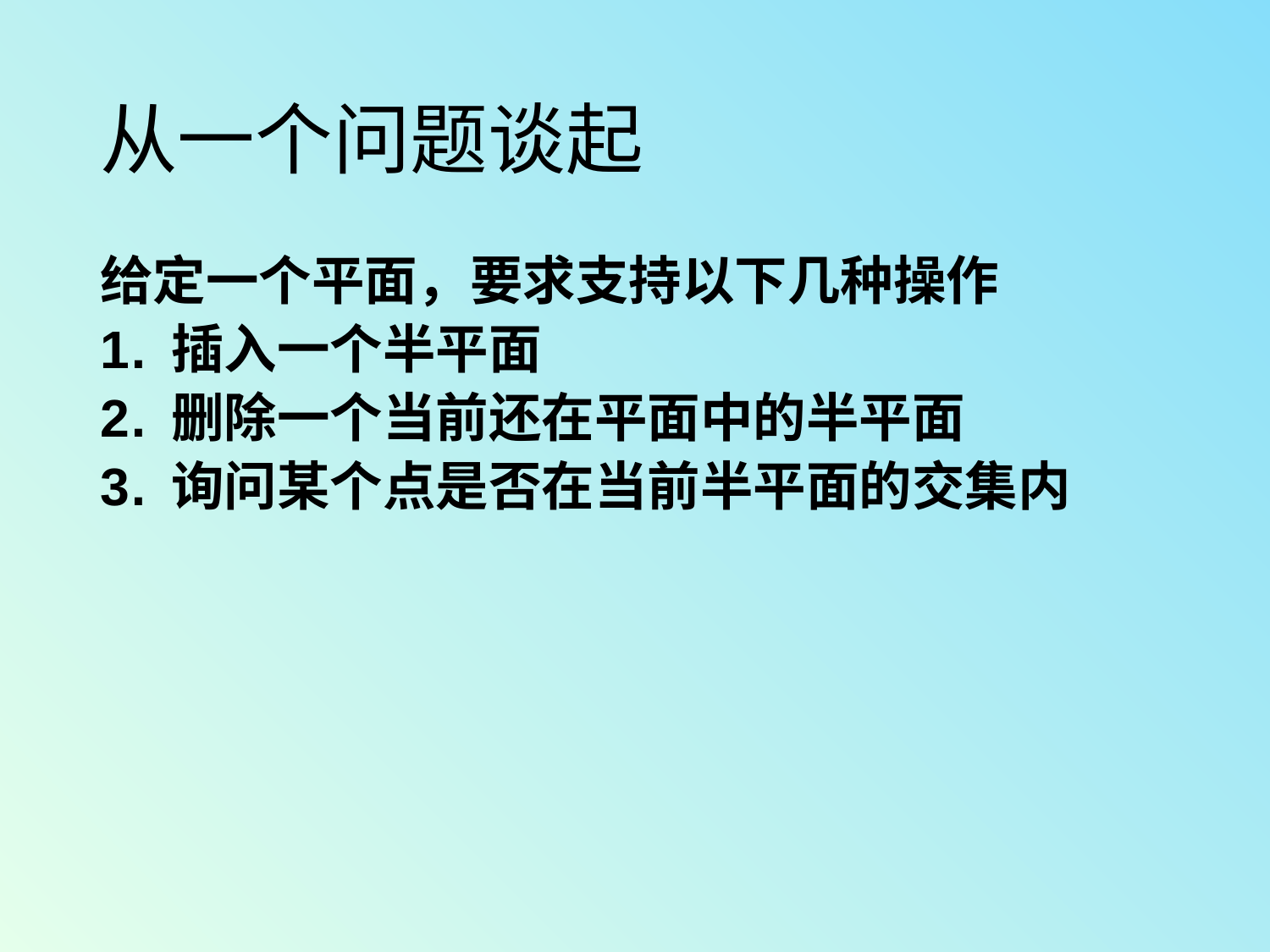

# 从一个问题谈起
给定一个平面，要求支持以下几种操作
插入一个半平面
删除一个当前还在平面中的半平面
询问某个点是否在当前半平面的交集内